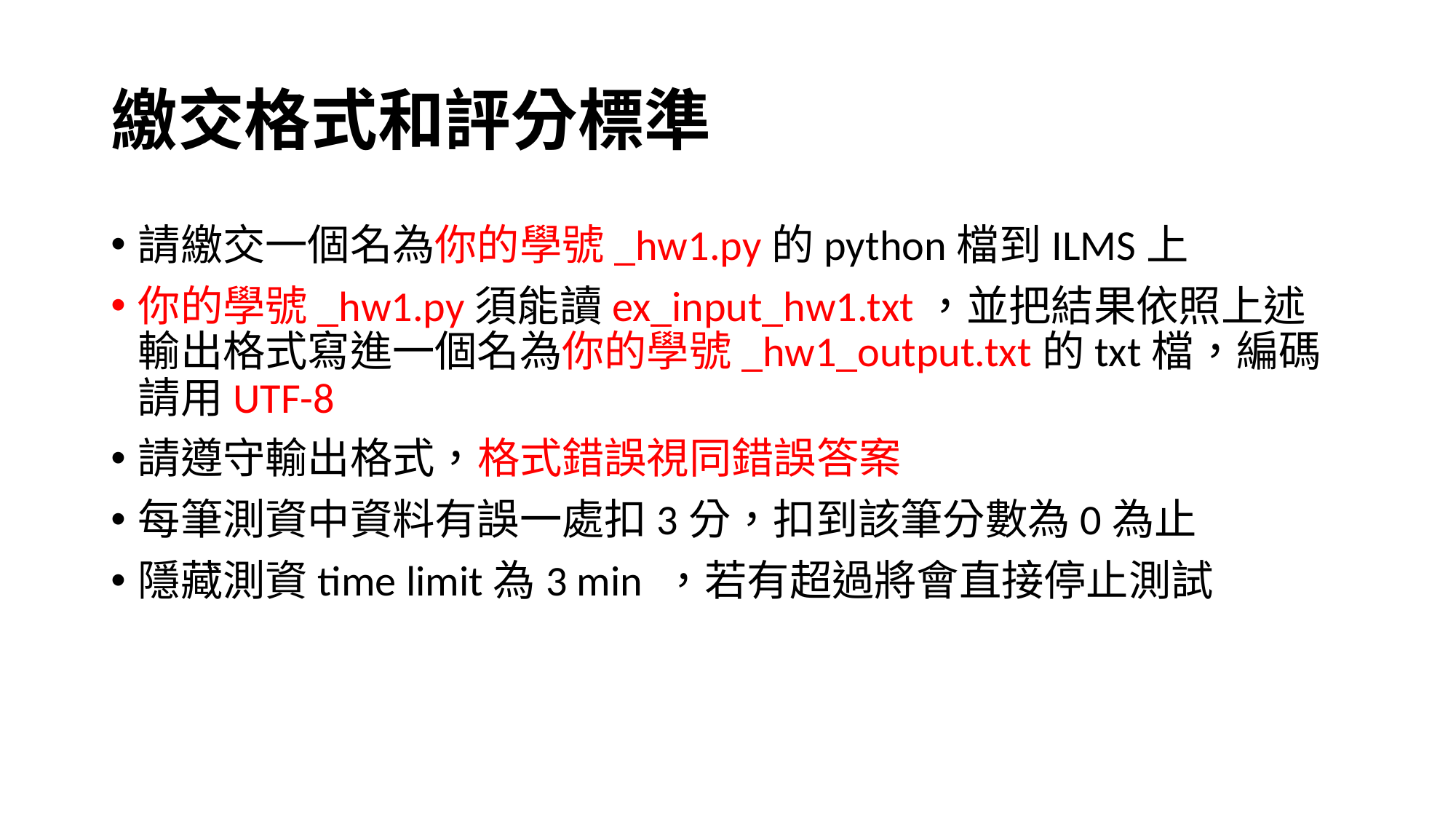

# 繳交格式和評分標準
請繳交一個名為你的學號_hw1.py的python檔到ILMS上
你的學號_hw1.py須能讀ex_input_hw1.txt，並把結果依照上述輸出格式寫進一個名為你的學號_hw1_output.txt的txt檔，編碼請用UTF-8
請遵守輸出格式，格式錯誤視同錯誤答案
每筆測資中資料有誤一處扣3分，扣到該筆分數為0為止
隱藏測資time limit為3 min ，若有超過將會直接停止測試